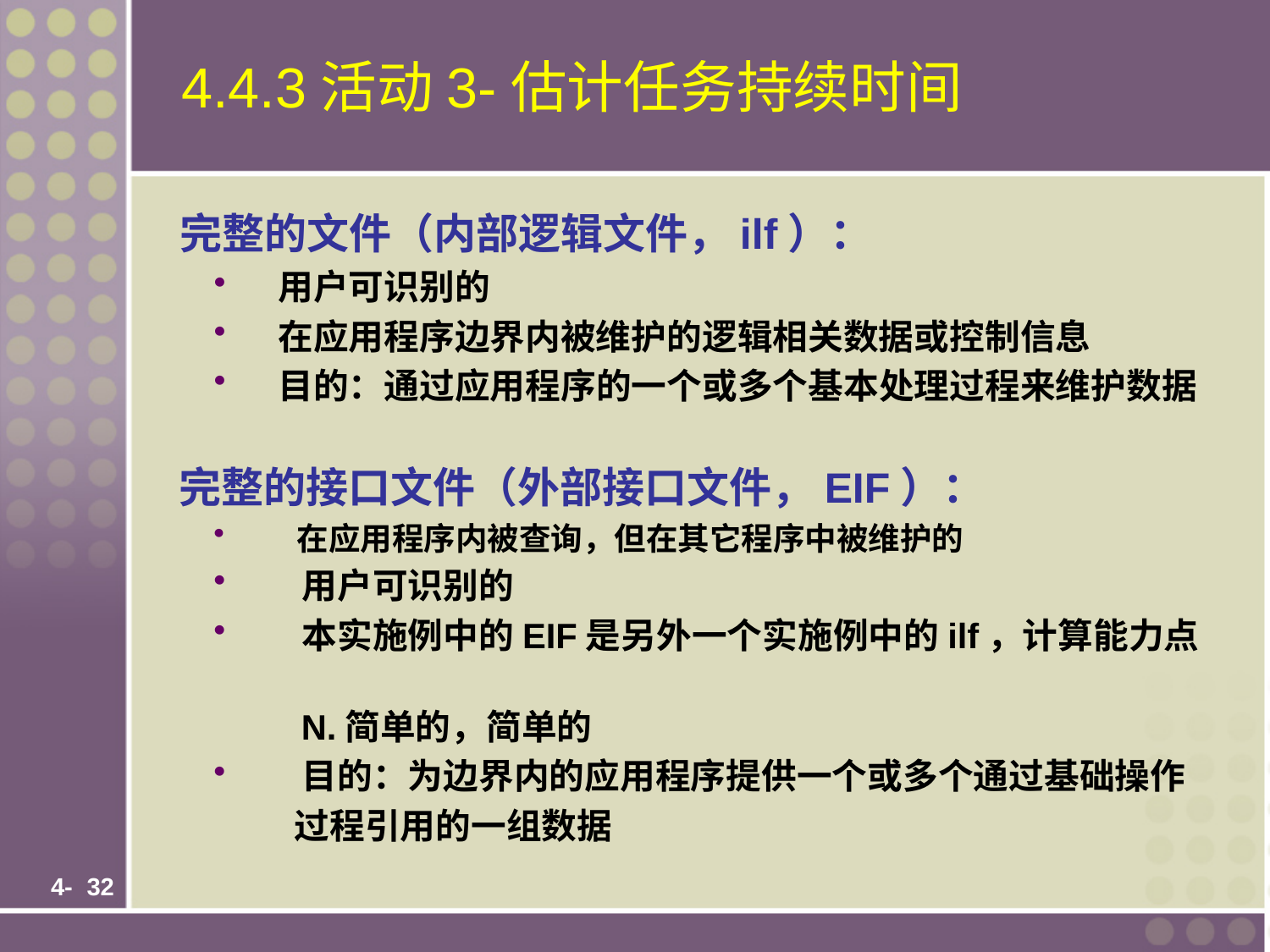

# 4.4.3活动3-估计任务持续时间
  完整的文件（内部逻辑文件，ilf）：
  用户可识别的
  在应用程序边界内被维护的逻辑相关数据或控制信息
  目的：通过应用程序的一个或多个基本处理过程来维护数据
  完整的接口文件（外部接口文件，EIF）：
     在应用程序内被查询，但在其它程序中被维护的
     用户可识别的
     本实施例中的EIF是另外一个实施例中的ilf，计算能力点
         N.简单的，简单的
     目的：为边界内的应用程序提供一个或多个通过基础操作
         过程引用的一组数据

  4-  32